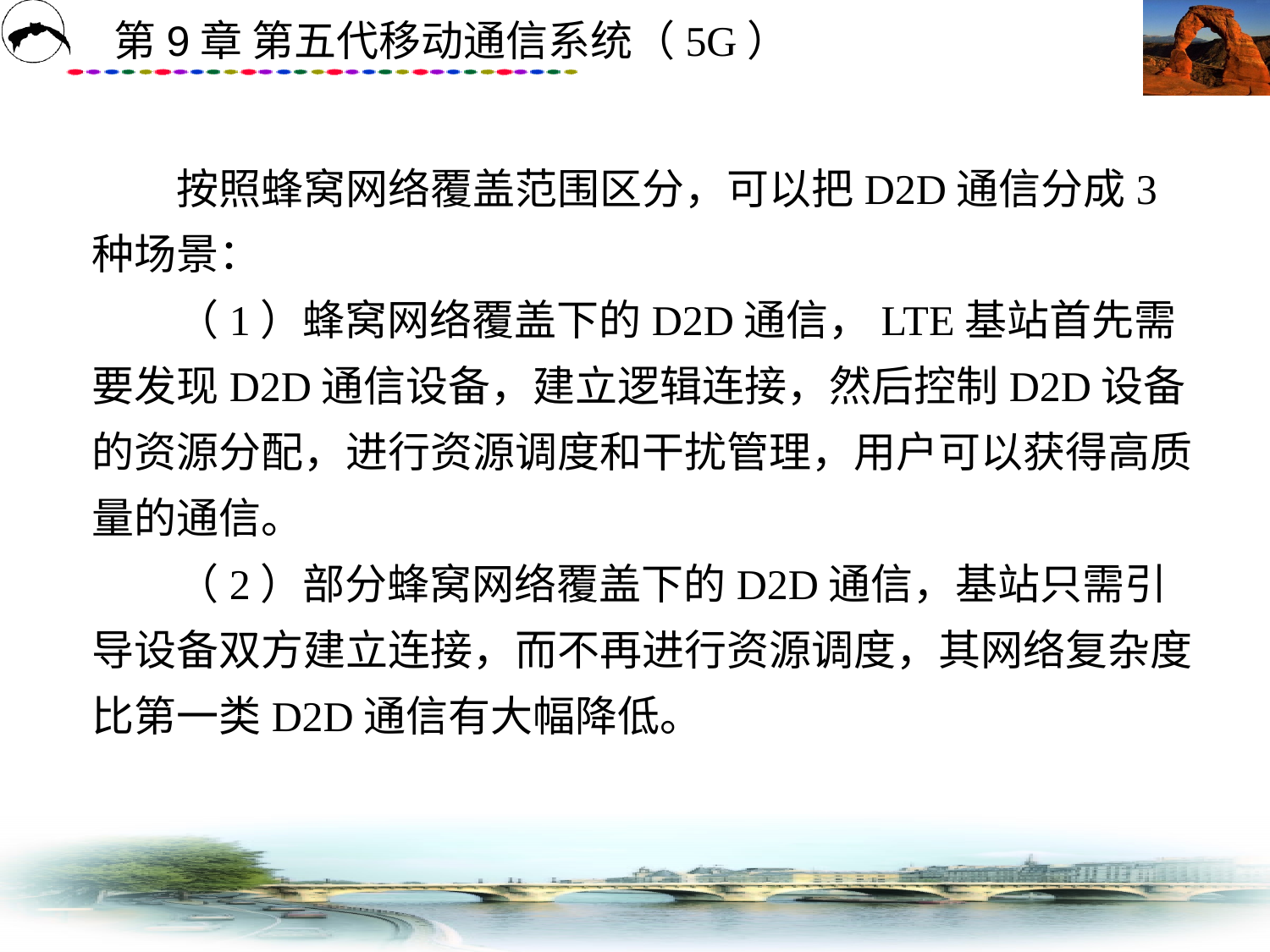

# 按照蜂窝网络覆盖范围区分，可以把D2D通信分成3种场景： 　　（1）蜂窝网络覆盖下的D2D通信，LTE基站首先需要发现D2D通信设备，建立逻辑连接，然后控制D2D设备的资源分配，进行资源调度和干扰管理，用户可以获得高质量的通信。 　　（2）部分蜂窝网络覆盖下的D2D通信，基站只需引导设备双方建立连接，而不再进行资源调度，其网络复杂度比第一类D2D通信有大幅降低。